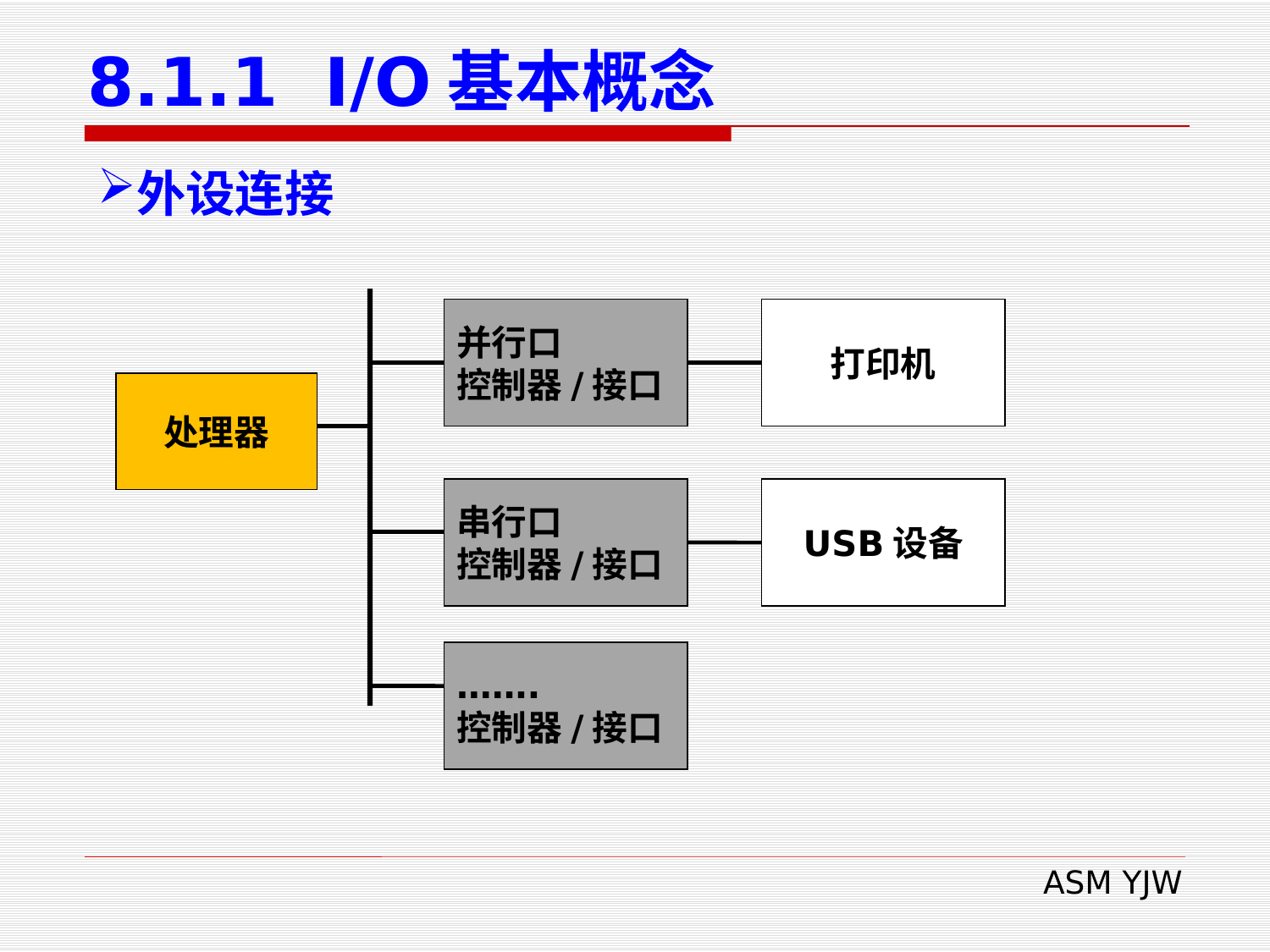

# 8.1.1  I/O基本概念
外设连接

并行口
控制器/接口
打印机

处理器

串行口
控制器/接口
USB设备

…….
控制器/接口